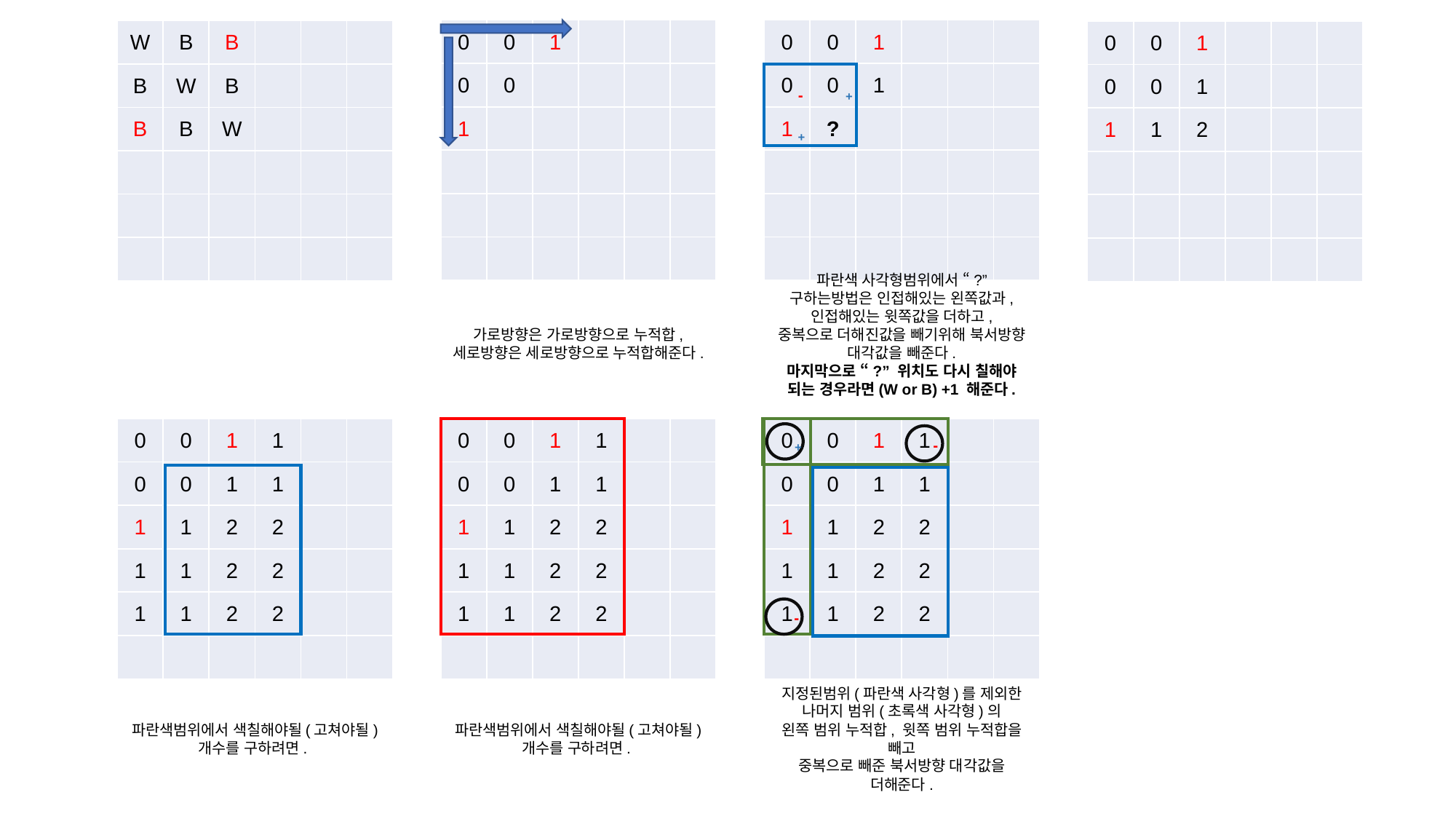

| 0 | 0 | 1 |  |  |  |
| --- | --- | --- | --- | --- | --- |
| 0 | 0 |  |  |  |  |
| 1 |  |  |  |  |  |
|  |  |  |  |  |  |
|  |  |  |  |  |  |
|  |  |  |  |  |  |

| 0 | 0 | 1 |  |  |  |
| --- | --- | --- | --- | --- | --- |
| 0 | 0 | 1 |  |  |  |
| 1 | ? |  |  |  |  |
|  |  |  |  |  |  |
|  |  |  |  |  |  |
|  |  |  |  |  |  |
| W | B | B |  |  |  |
| --- | --- | --- | --- | --- | --- |
| B | W | B |  |  |  |
| B | B | W |  |  |  |
|  |  |  |  |  |  |
|  |  |  |  |  |  |
|  |  |  |  |  |  |
| 0 | 0 | 1 |  |  |  |
| --- | --- | --- | --- | --- | --- |
| 0 | 0 | 1 |  |  |  |
| 1 | 1 | 2 |  |  |  |
|  |  |  |  |  |  |
|  |  |  |  |  |  |
|  |  |  |  |  |  |

-
+
+
파란색 사각형범위에서 “?” 구하는방법은 인접해있는 왼쪽값과, 인접해있는 윗쪽값을 더하고,
중복으로 더해진값을 빼기위해 북서방향 대각값을 빼준다.
마지막으로 “?” 위치도 다시 칠해야 되는 경우라면(W or B) +1 해준다.

가로방향은 가로방향으로 누적합,
세로방향은 세로방향으로 누적합해준다.
| 0 | 0 | 1 | 1 |  |  |
| --- | --- | --- | --- | --- | --- |
| 0 | 0 | 1 | 1 |  |  |
| 1 | 1 | 2 | 2 |  |  |
| 1 | 1 | 2 | 2 |  |  |
| 1 | 1 | 2 | 2 |  |  |
|  |  |  |  |  |  |
| 0 | 0 | 1 | 1 |  |  |
| --- | --- | --- | --- | --- | --- |
| 0 | 0 | 1 | 1 |  |  |
| 1 | 1 | 2 | 2 |  |  |
| 1 | 1 | 2 | 2 |  |  |
| 1 | 1 | 2 | 2 |  |  |
|  |  |  |  |  |  |

| 0 | 0 | 1 | 1 |  |  |
| --- | --- | --- | --- | --- | --- |
| 0 | 0 | 1 | 1 |  |  |
| 1 | 1 | 2 | 2 |  |  |
| 1 | 1 | 2 | 2 |  |  |
| 1 | 1 | 2 | 2 |  |  |
|  |  |  |  |  |  |

-
+

-
파란색범위에서 색칠해야될(고쳐야될) 개수를 구하려면.
파란색범위에서 색칠해야될(고쳐야될) 개수를 구하려면.
지정된범위(파란색 사각형)를 제외한 나머지 범위(초록색 사각형)의
왼쪽 범위 누적합, 윗쪽 범위 누적합을 빼고
중복으로 빼준 북서방향 대각값을 더해준다.